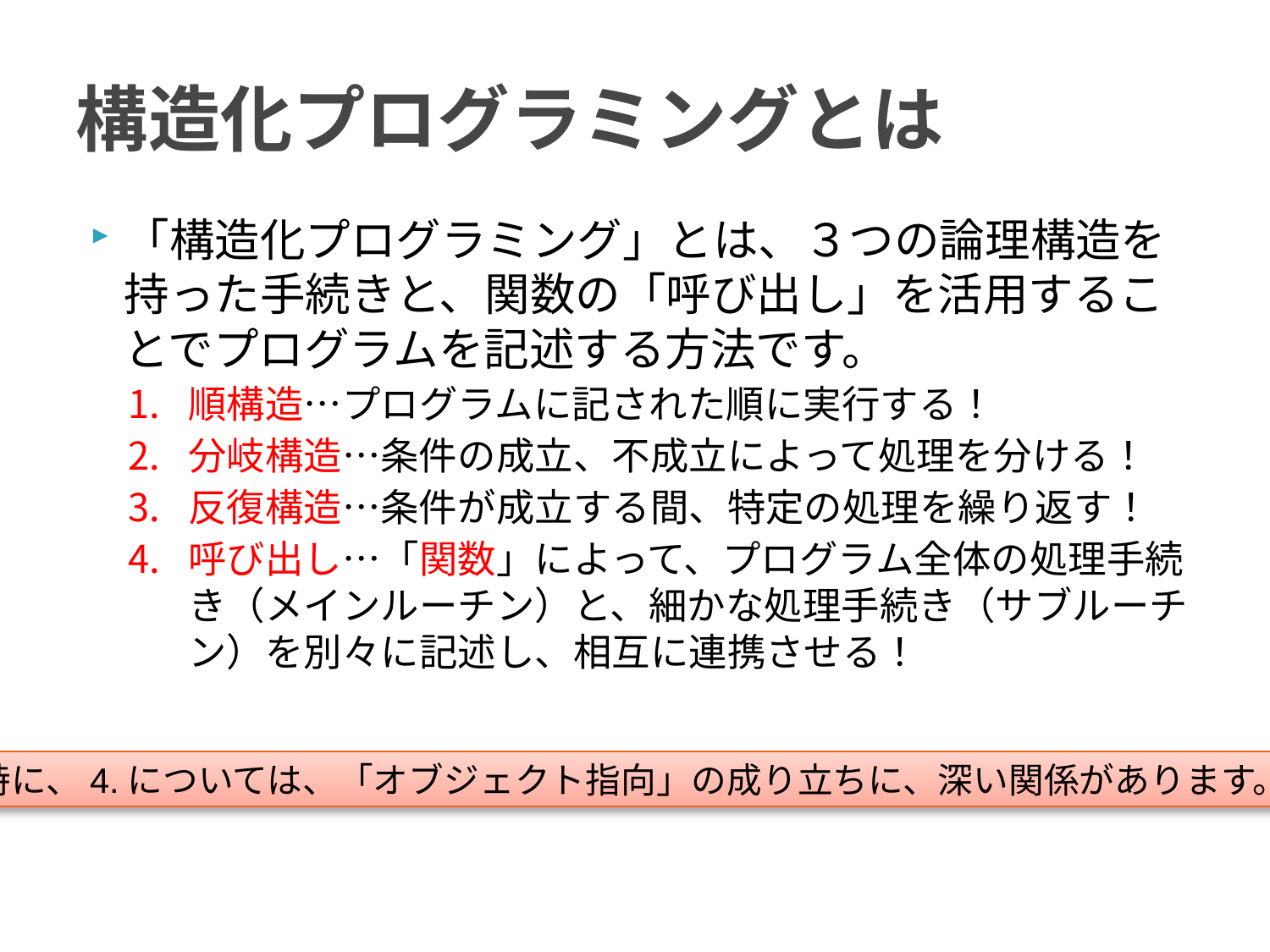

# 構造化プログラミングとは
「構造化プログラミング」とは、３つの論理構造を持った手続きと、関数の「呼び出し」を活用することでプログラムを記述する方法です。
順構造…プログラムに記された順に実行する！
分岐構造…条件の成立、不成立によって処理を分ける！
反復構造…条件が成立する間、特定の処理を繰り返す！
呼び出し…「関数」によって、プログラム全体の処理手続き（メインルーチン）と、細かな処理手続き（サブルーチン）を別々に記述し、相互に連携させる！
特に、4.については、「オブジェクト指向」の成り立ちに、深い関係があります。